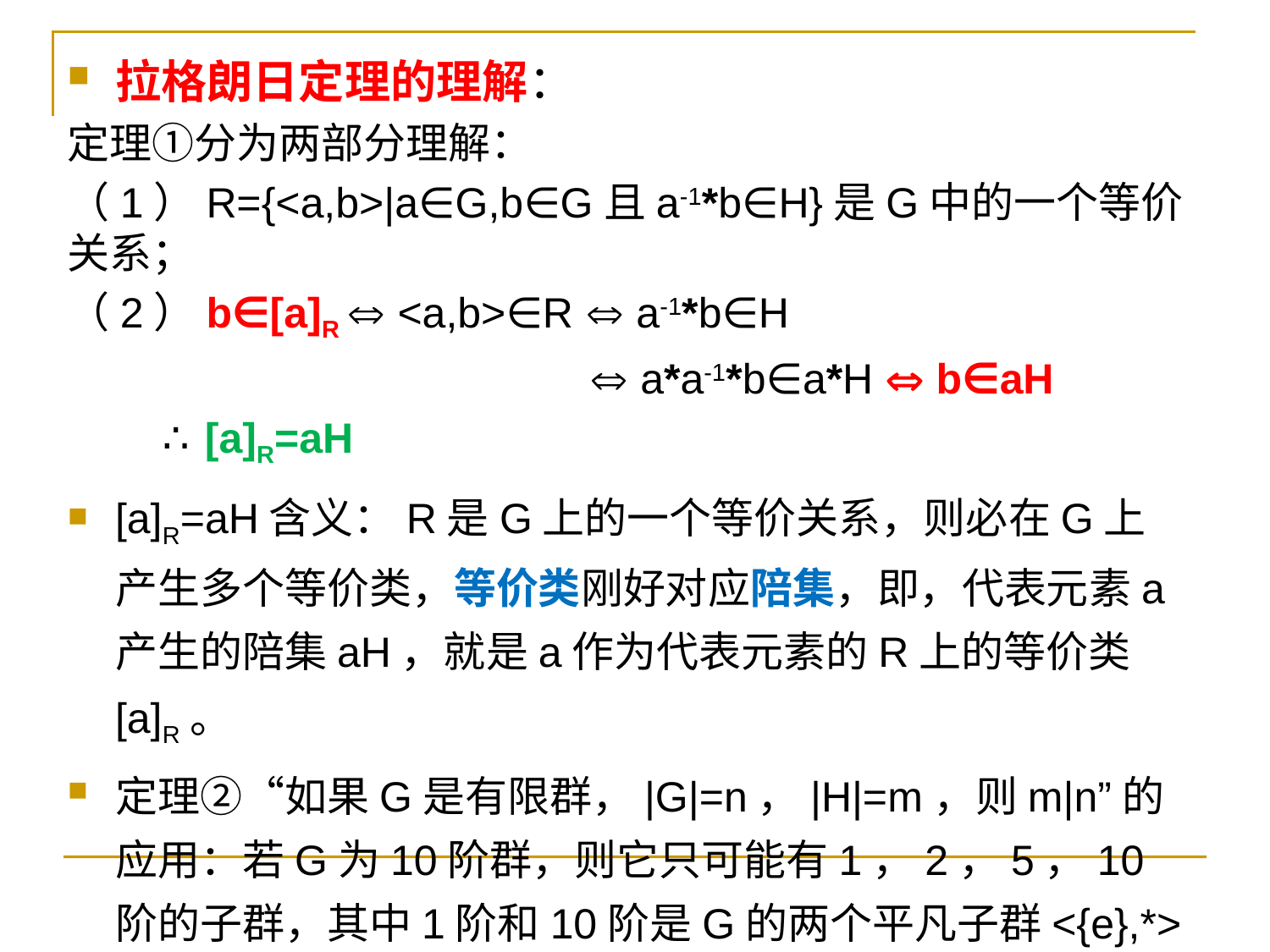

拉格朗日定理的理解：
定理①分为两部分理解：
（1）R={<a,b>|a∈G,b∈G且a-1*b∈H}是G中的一个等价关系；
（2）b∈[a]R ⇔ <a,b>∈R ⇔ a-1*b∈H
                                            ⇔ a*a-1*b∈a*H ⇔ b∈aH
        ∴[a]R=aH
[a]R=aH含义：R是G上的一个等价关系，则必在G上产生多个等价类，等价类刚好对应陪集，即，代表元素a产生的陪集aH，就是a作为代表元素的R上的等价类[a]R。
定理②“如果G是有限群，|G|=n，|H|=m，则m|n”的应用：若G为10阶群，则它只可能有1，2，5，10阶的子群，其中1阶和10阶是G的两个平凡子群<{e},*>和<G,*>。